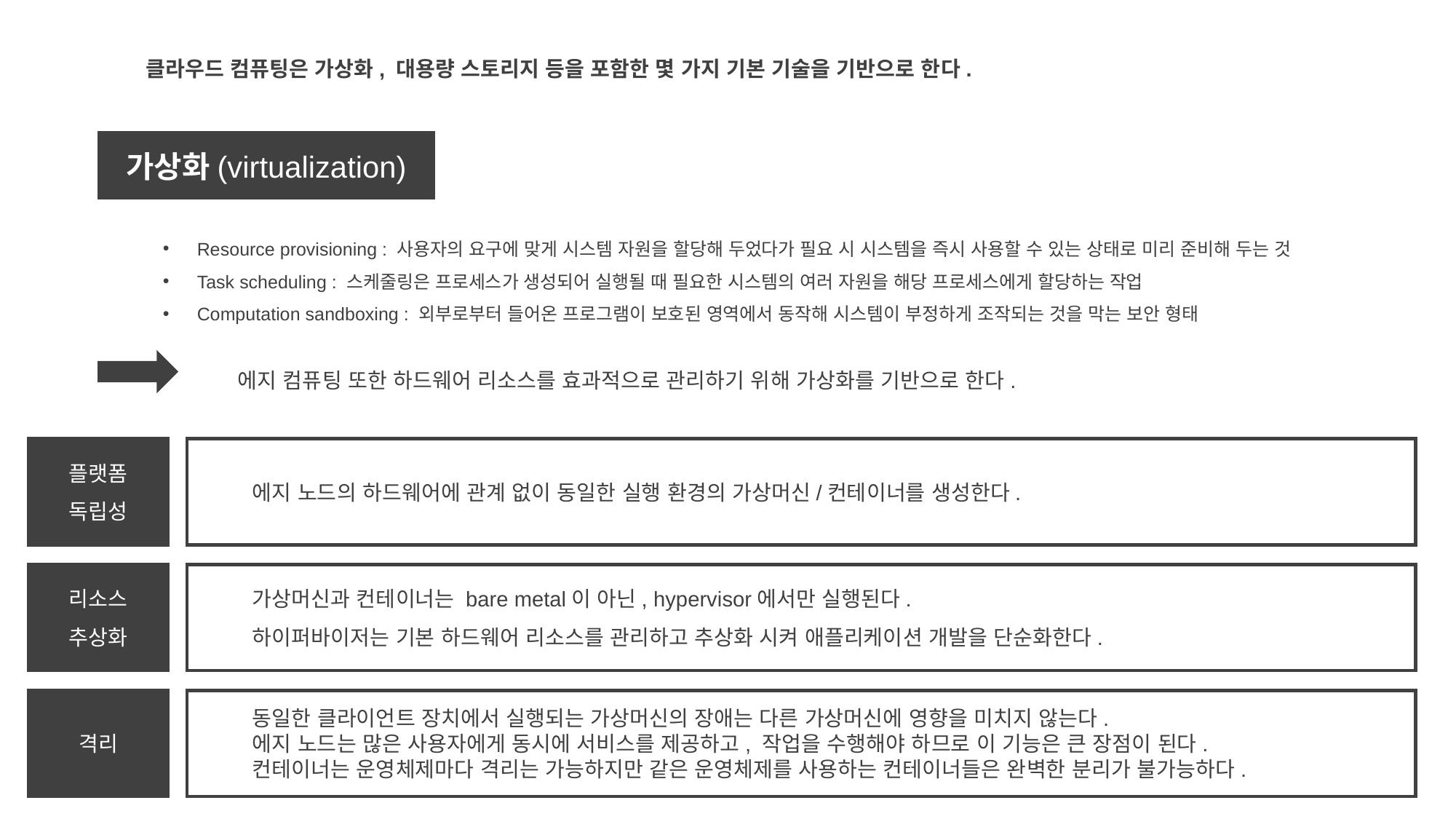

클라우드 컴퓨팅은 가상화, 대용량 스토리지 등을 포함한 몇 가지 기본 기술을 기반으로 한다.
가상화(virtualization)
Resource provisioning : 사용자의 요구에 맞게 시스템 자원을 할당해 두었다가 필요 시 시스템을 즉시 사용할 수 있는 상태로 미리 준비해 두는 것
Task scheduling : 스케줄링은 프로세스가 생성되어 실행될 때 필요한 시스템의 여러 자원을 해당 프로세스에게 할당하는 작업
Computation sandboxing : 외부로부터 들어온 프로그램이 보호된 영역에서 동작해 시스템이 부정하게 조작되는 것을 막는 보안 형태
에지 컴퓨팅 또한 하드웨어 리소스를 효과적으로 관리하기 위해 가상화를 기반으로 한다.

플랫폼
독립성
에지 노드의 하드웨어에 관계 없이 동일한 실행 환경의 가상머신/컨테이너를 생성한다.
리소스
추상화
가상머신과 컨테이너는 bare metal이 아닌, hypervisor에서만 실행된다.
하이퍼바이저는 기본 하드웨어 리소스를 관리하고 추상화 시켜 애플리케이션 개발을 단순화한다.
격리
동일한 클라이언트 장치에서 실행되는 가상머신의 장애는 다른 가상머신에 영향을 미치지 않는다.
에지 노드는 많은 사용자에게 동시에 서비스를 제공하고, 작업을 수행해야 하므로 이 기능은 큰 장점이 된다.
컨테이너는 운영체제마다 격리는 가능하지만 같은 운영체제를 사용하는 컨테이너들은 완벽한 분리가 불가능하다.